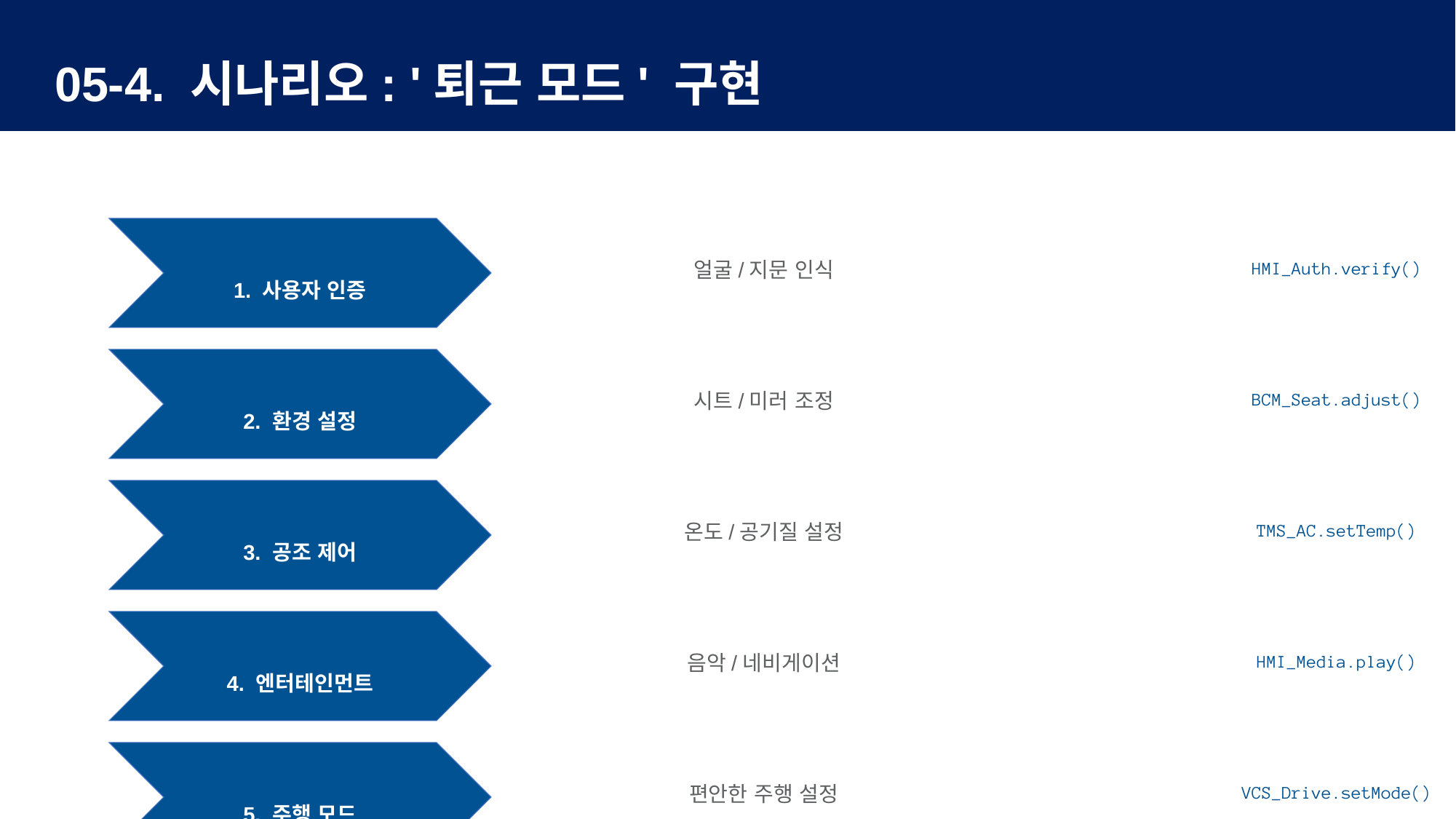

05-4. 시나리오: '퇴근 모드' 구현
#

1. 사용자 인증

얼굴/지문 인식

HMI_Auth.verify()

2. 환경 설정

시트/미러 조정

BCM_Seat.adjust()

3. 공조 제어

온도/공기질 설정

TMS_AC.setTemp()

4. 엔터테인먼트

음악/네비게이션

HMI_Media.play()

5. 주행 모드

편안한 주행 설정

VCS_Drive.setMode()